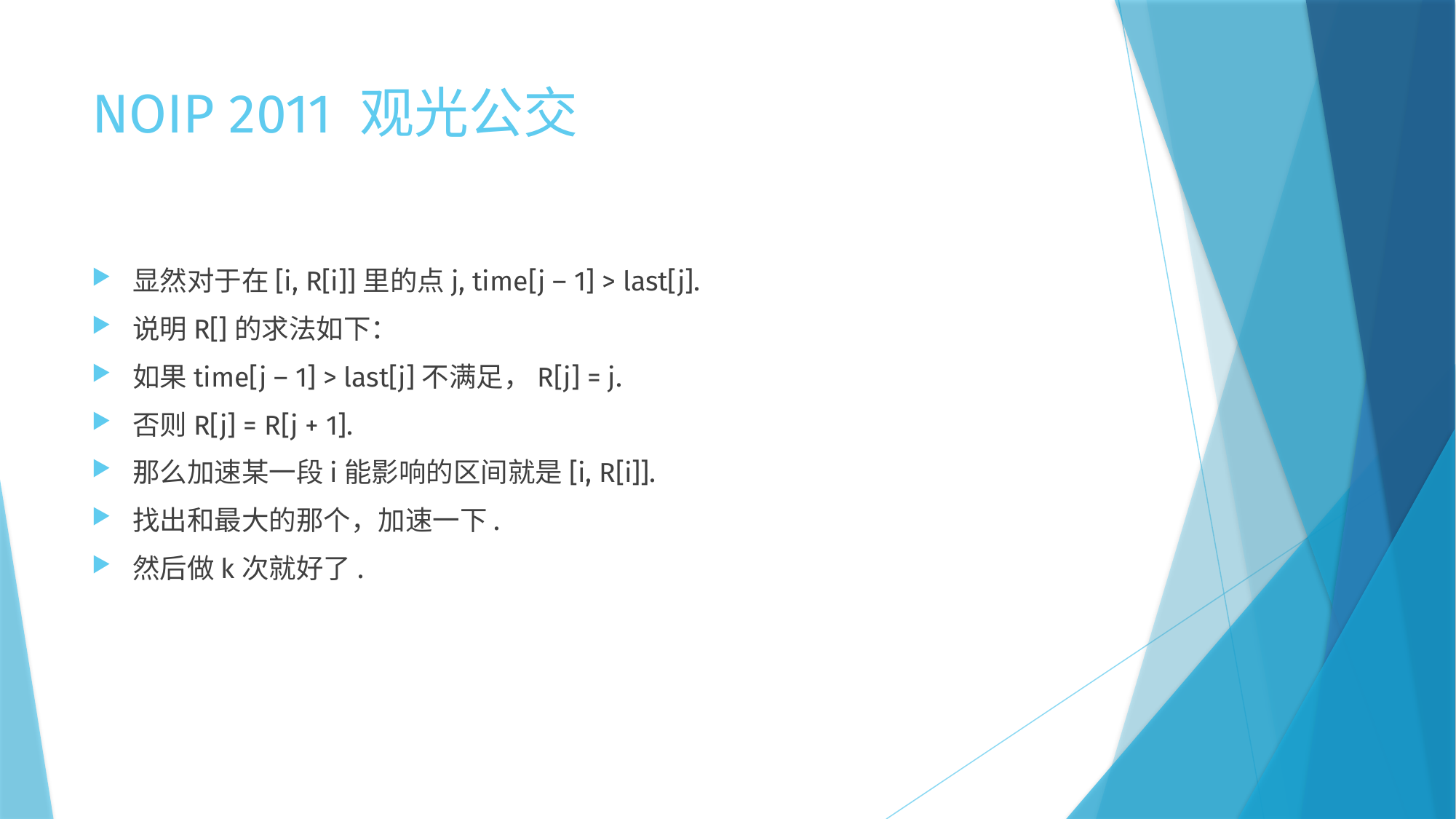

# NOIP 2011 观光公交
显然对于在[i, R[i]]里的点j, time[j – 1] > last[j].
说明R[]的求法如下：
如果time[j – 1] > last[j]不满足，R[j] = j.
否则R[j] = R[j + 1].
那么加速某一段i能影响的区间就是[i, R[i]].
找出和最大的那个，加速一下.
然后做k次就好了.